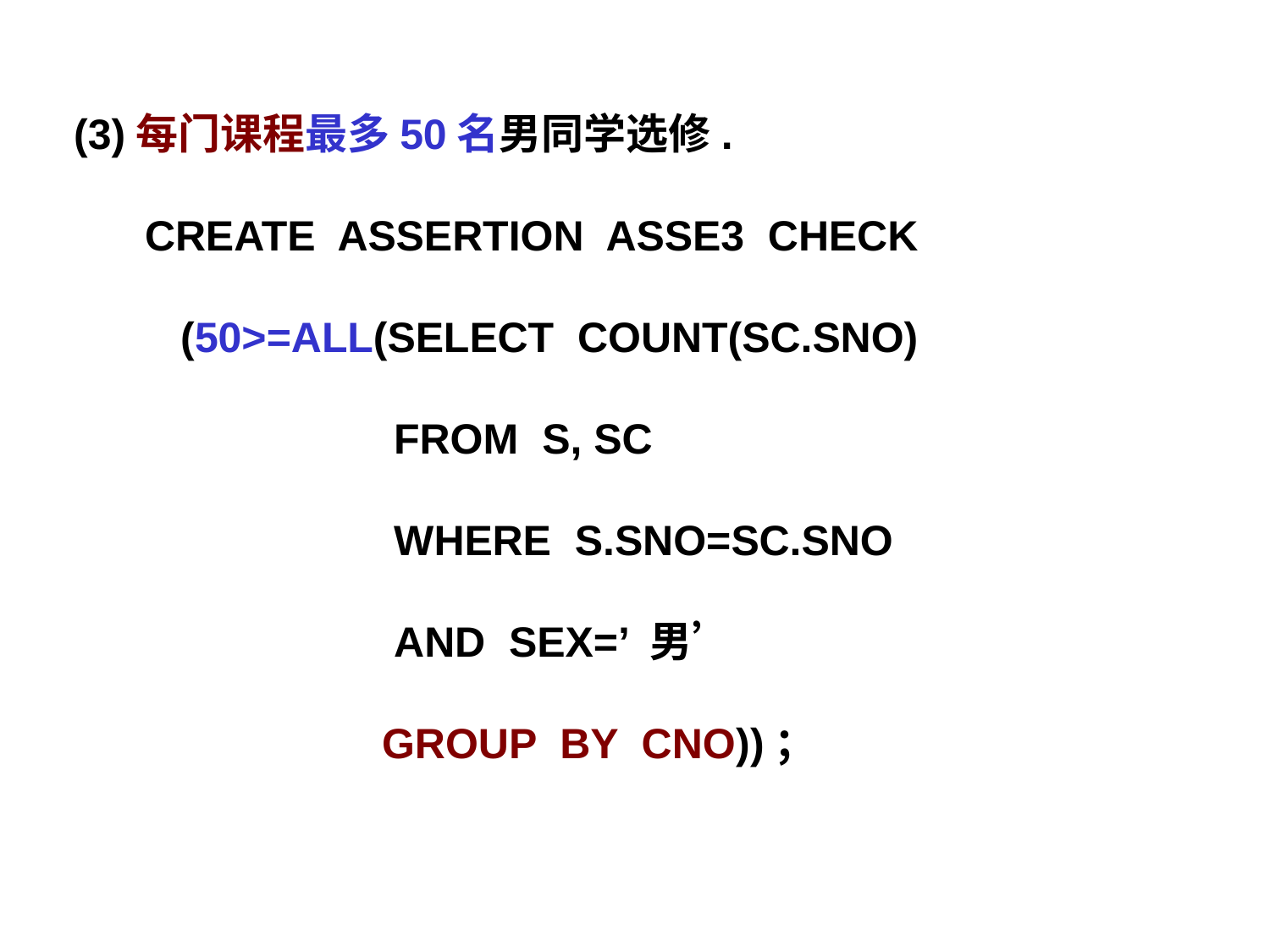

(3)每门课程最多50名男同学选修.
      CREATE  ASSERTION  ASSE3  CHECK
         (50>=ALL(SELECT  COUNT(SC.SNO)
                           FROM  S, SC
                           WHERE  S.SNO=SC.SNO
                           AND  SEX=’ 男’
                          GROUP  BY  CNO))；